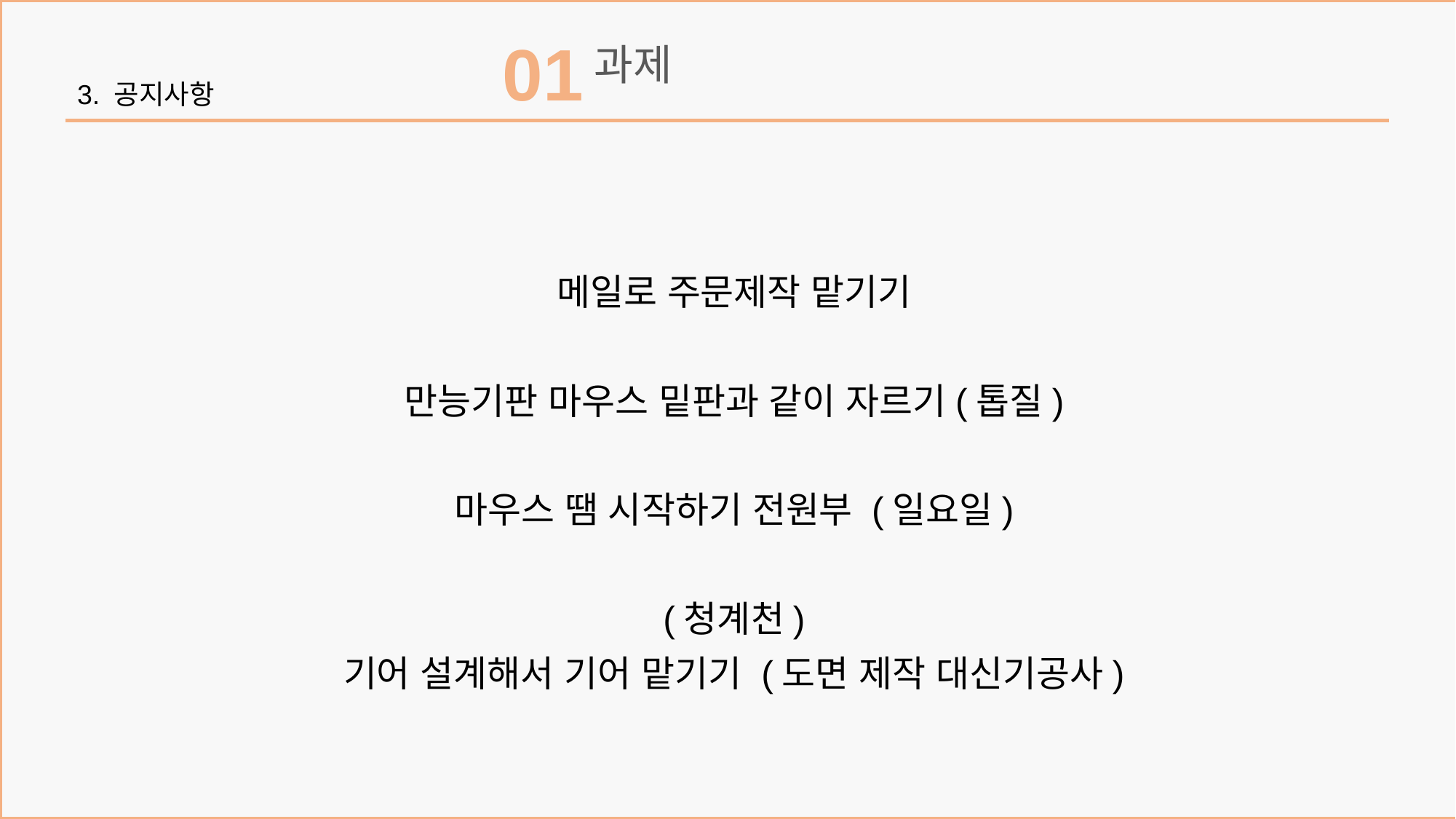

01
과제
3. 공지사항

메일로 주문제작 맡기기

만능기판 마우스 밑판과 같이 자르기(톱질)

마우스 땜 시작하기 전원부 (일요일)

(청계천)
기어 설계해서 기어 맡기기 (도면 제작 대신기공사)